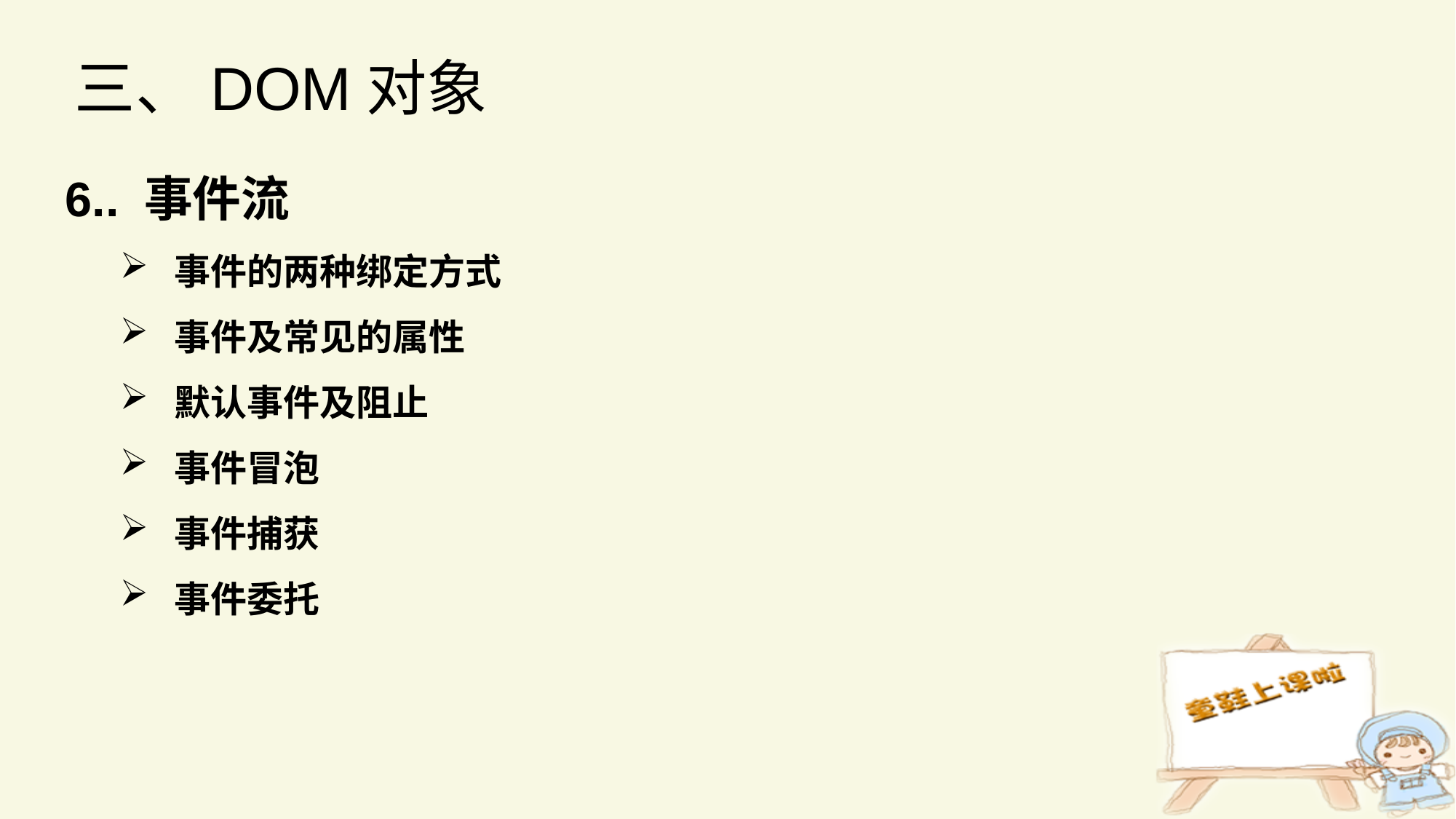

三、DOM对象
6.. 事件流
事件的两种绑定方式
事件及常见的属性
默认事件及阻止
事件冒泡
事件捕获
事件委托